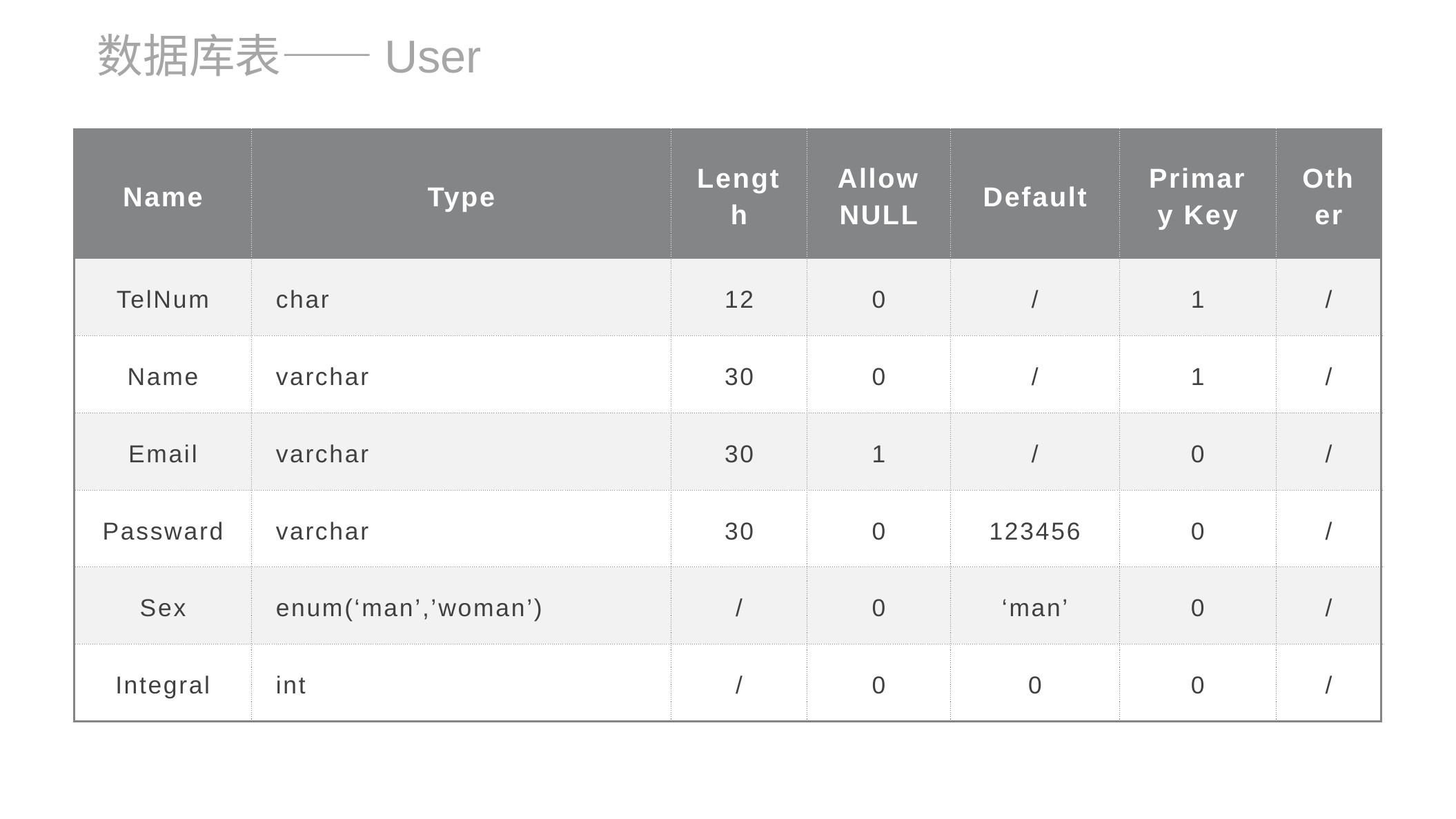

数据库表——User
| Name | Type | Length | Allow NULL | Default | Primary Key | Other |
| --- | --- | --- | --- | --- | --- | --- |
| TelNum | char | 12 | 0 | / | 1 | / |
| Name | varchar | 30 | 0 | / | 1 | / |
| Email | varchar | 30 | 1 | / | 0 | / |
| Passward | varchar | 30 | 0 | 123456 | 0 | / |
| Sex | enum(‘man’,’woman’) | / | 0 | ‘man’ | 0 | / |
| Integral | int | / | 0 | 0 | 0 | / |